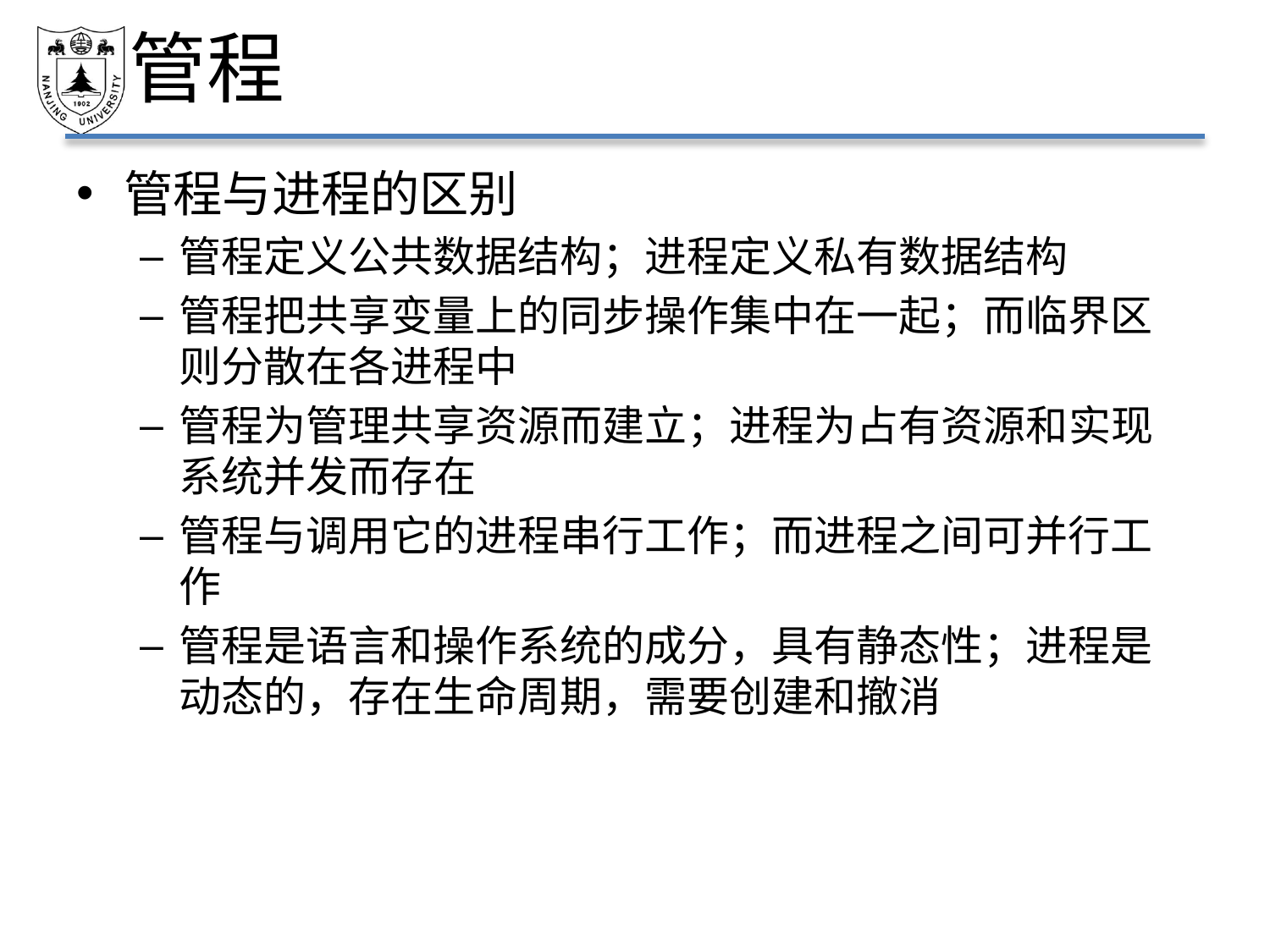

# 管程
管程与进程的区别
管程定义公共数据结构；进程定义私有数据结构
管程把共享变量上的同步操作集中在一起；而临界区则分散在各进程中
管程为管理共享资源而建立；进程为占有资源和实现系统并发而存在
管程与调用它的进程串行工作；而进程之间可并行工作
管程是语言和操作系统的成分，具有静态性；进程是动态的，存在生命周期，需要创建和撤消